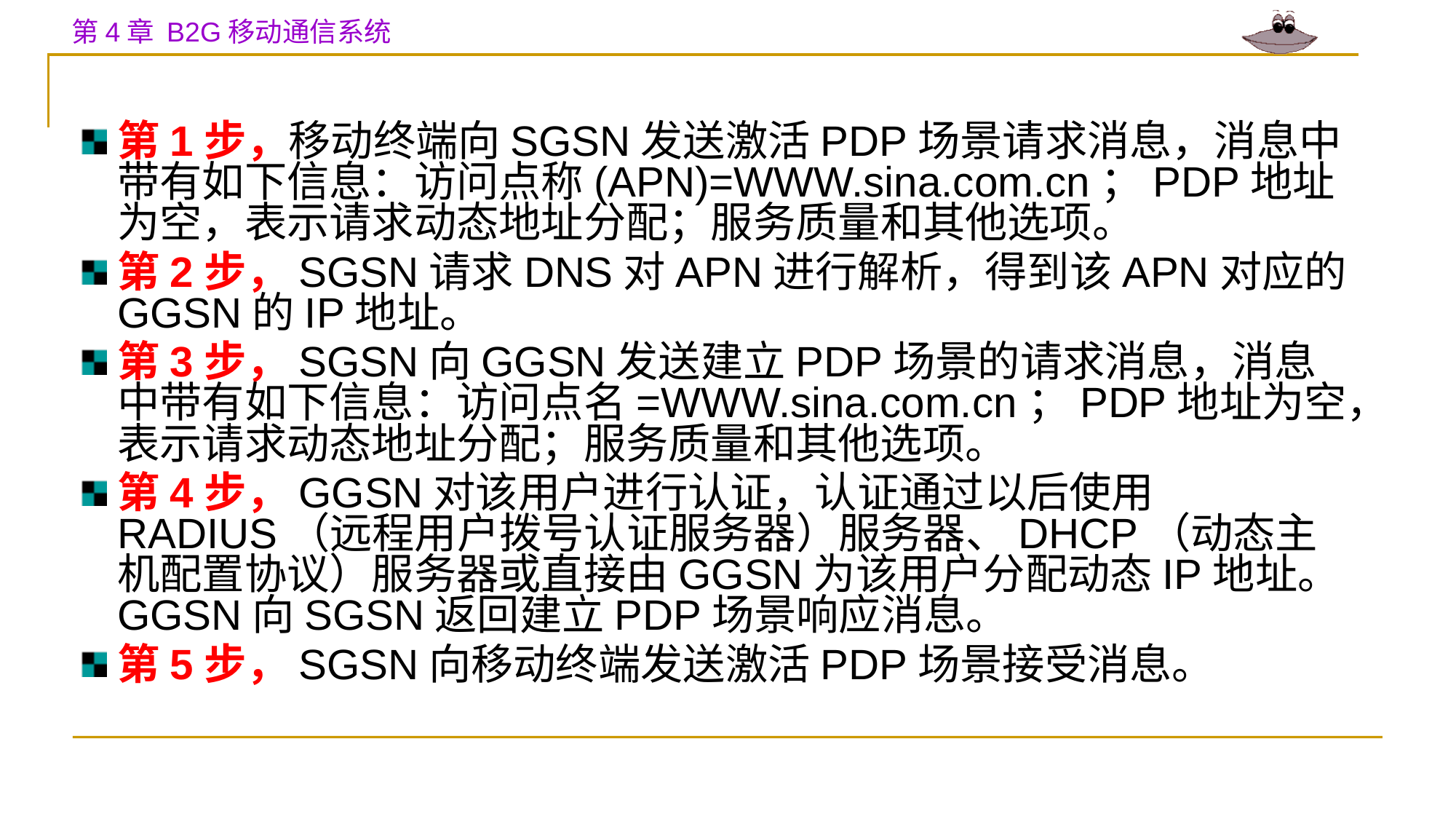

第1步，移动终端向SGSN发送激活PDP场景请求消息，消息中带有如下信息：访问点称(APN)=WWW.sina.com.cn；PDP地址为空，表示请求动态地址分配；服务质量和其他选项。
第2步，SGSN请求DNS对APN进行解析，得到该APN对应的GGSN的IP地址。
第3步，SGSN向GGSN发送建立PDP场景的请求消息，消息中带有如下信息：访问点名=WWW.sina.com.cn；PDP地址为空，表示请求动态地址分配；服务质量和其他选项。
第4步，GGSN对该用户进行认证，认证通过以后使用RADIUS（远程用户拨号认证服务器）服务器、DHCP（动态主机配置协议）服务器或直接由GGSN为该用户分配动态IP地址。GGSN向SGSN返回建立PDP场景响应消息。
第5步，SGSN向移动终端发送激活PDP场景接受消息。